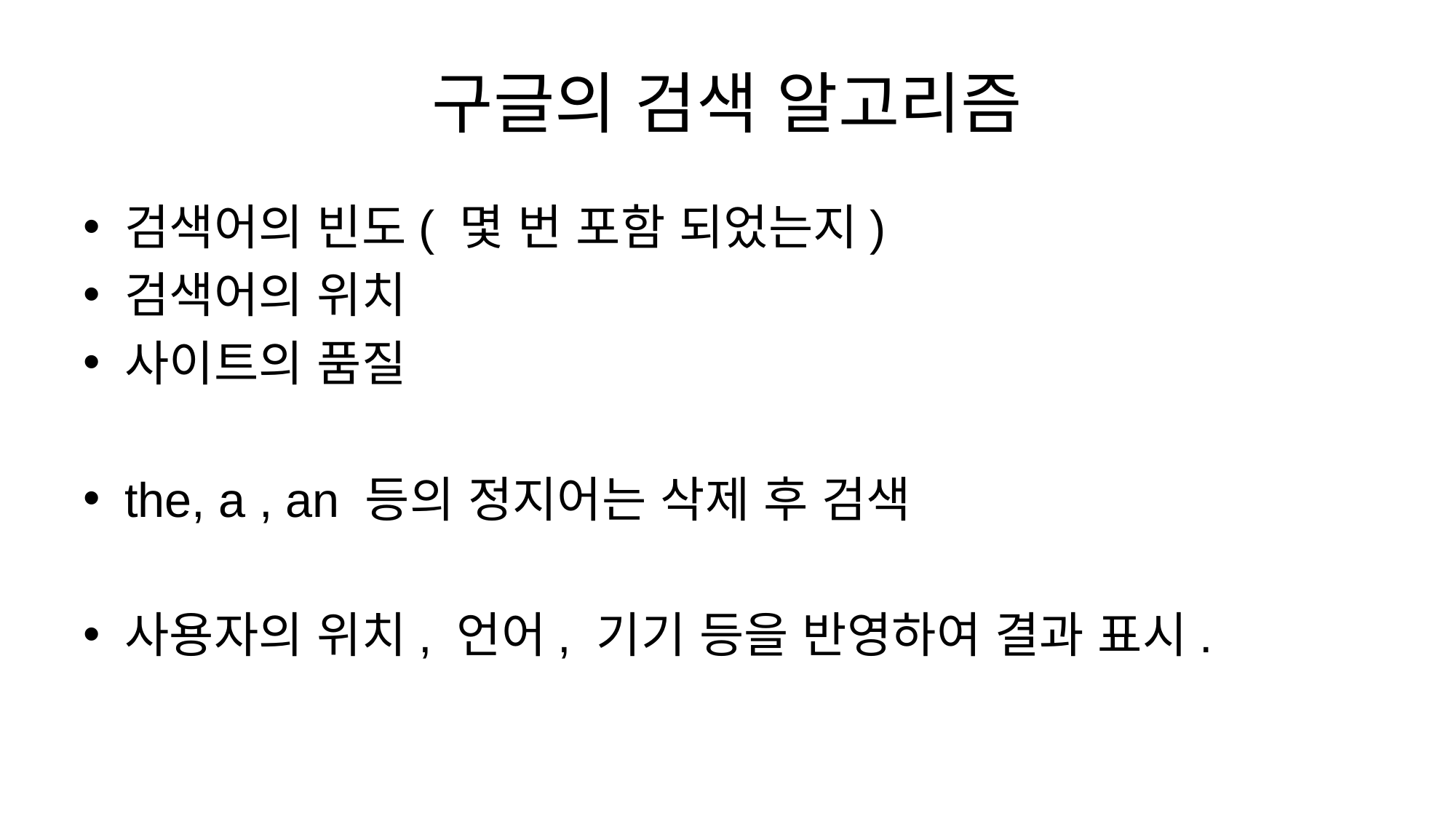

# 구글의 검색 알고리즘
검색어의 빈도( 몇 번 포함 되었는지)
검색어의 위치
사이트의 품질

the, a , an 등의 정지어는 삭제 후 검색

사용자의 위치, 언어, 기기 등을 반영하여 결과 표시.